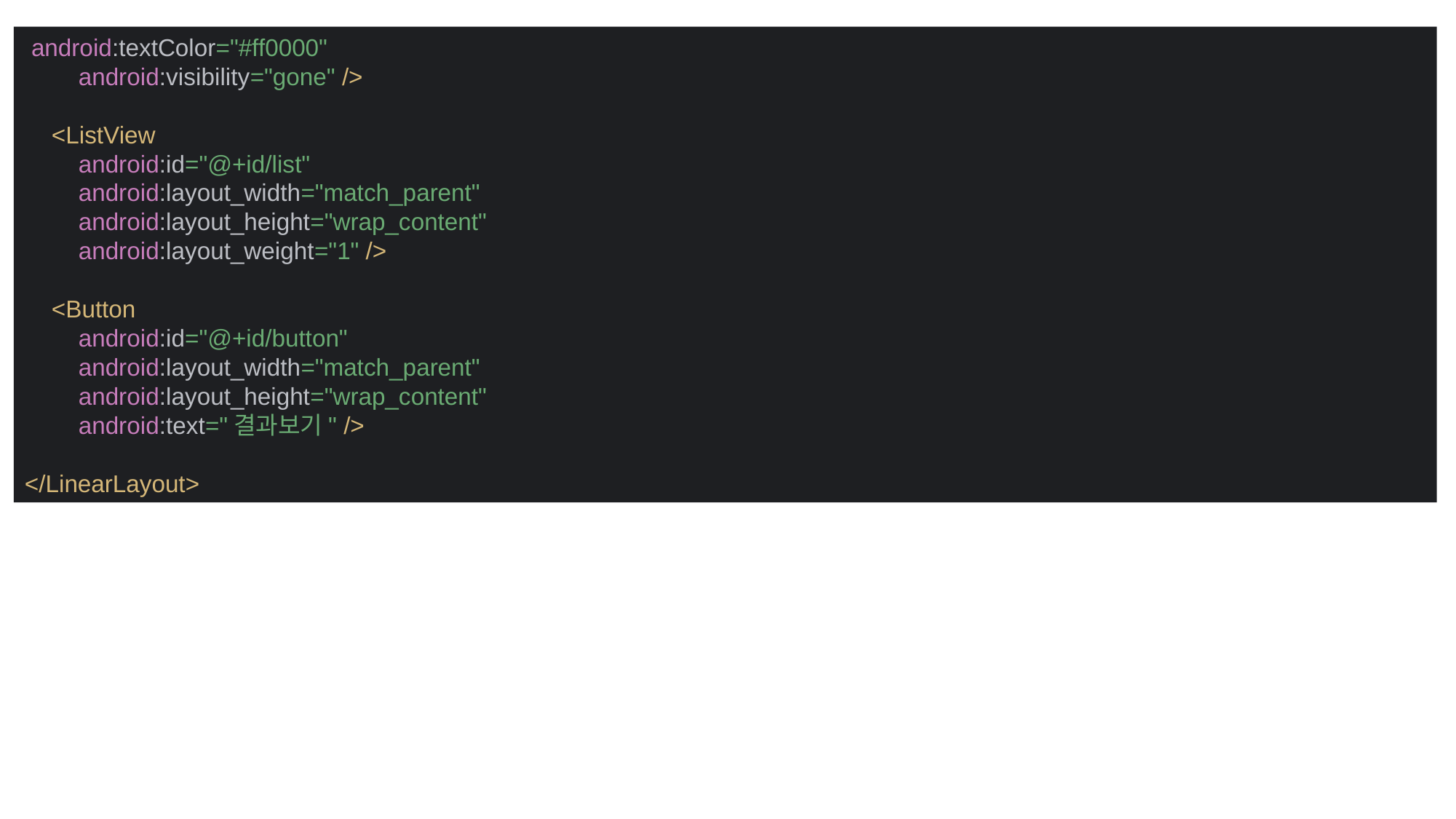

android:textColor="#ff0000"
        android:visibility="gone" />
    <ListView
        android:id="@+id/list"
        android:layout_width="match_parent"
        android:layout_height="wrap_content"
        android:layout_weight="1" />
    <Button
        android:id="@+id/button"
        android:layout_width="match_parent"
        android:layout_height="wrap_content"
        android:text="결과보기" />
</LinearLayout>